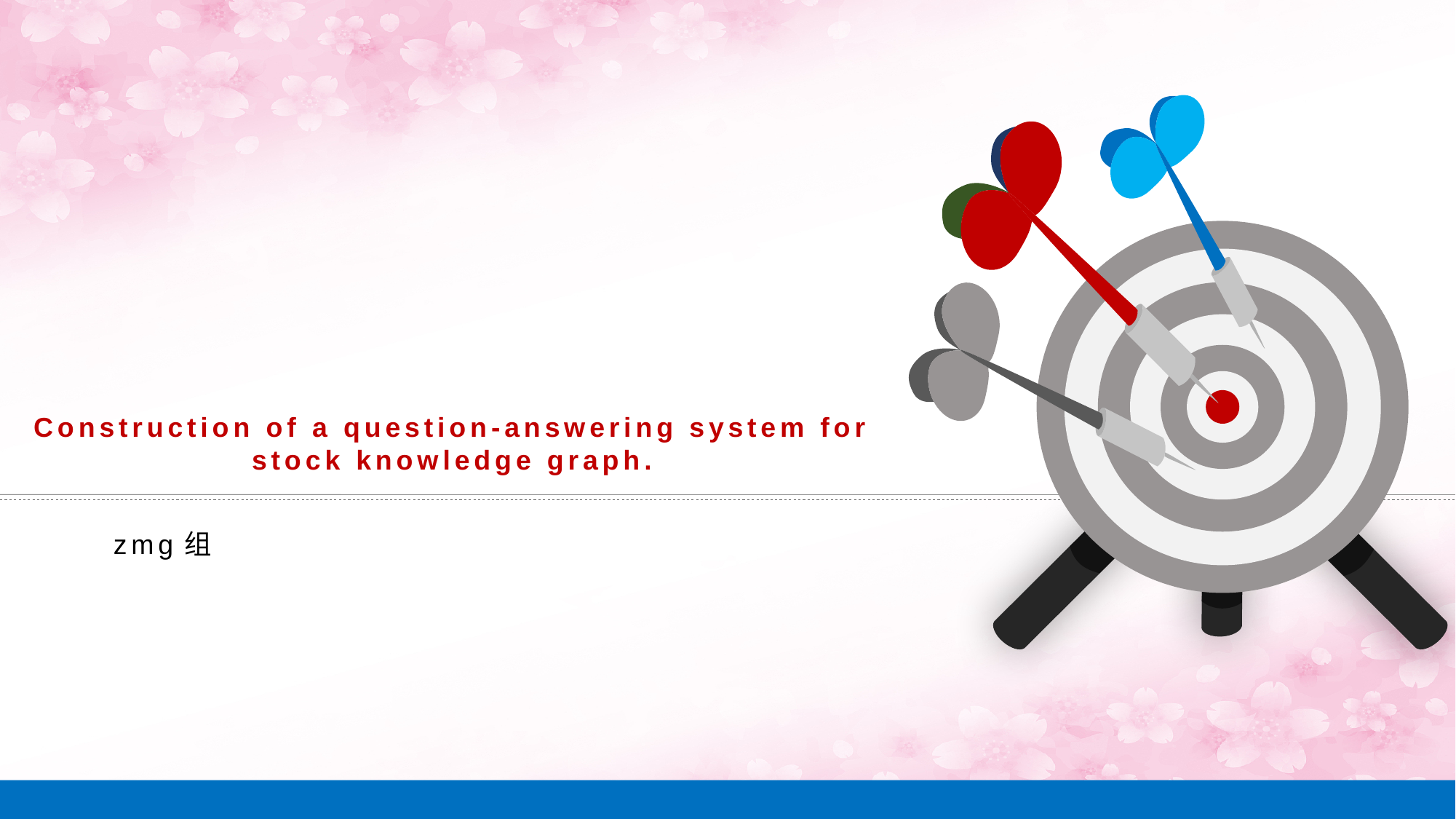

Construction of a question-answering system for stock knowledge graph.

zmg组